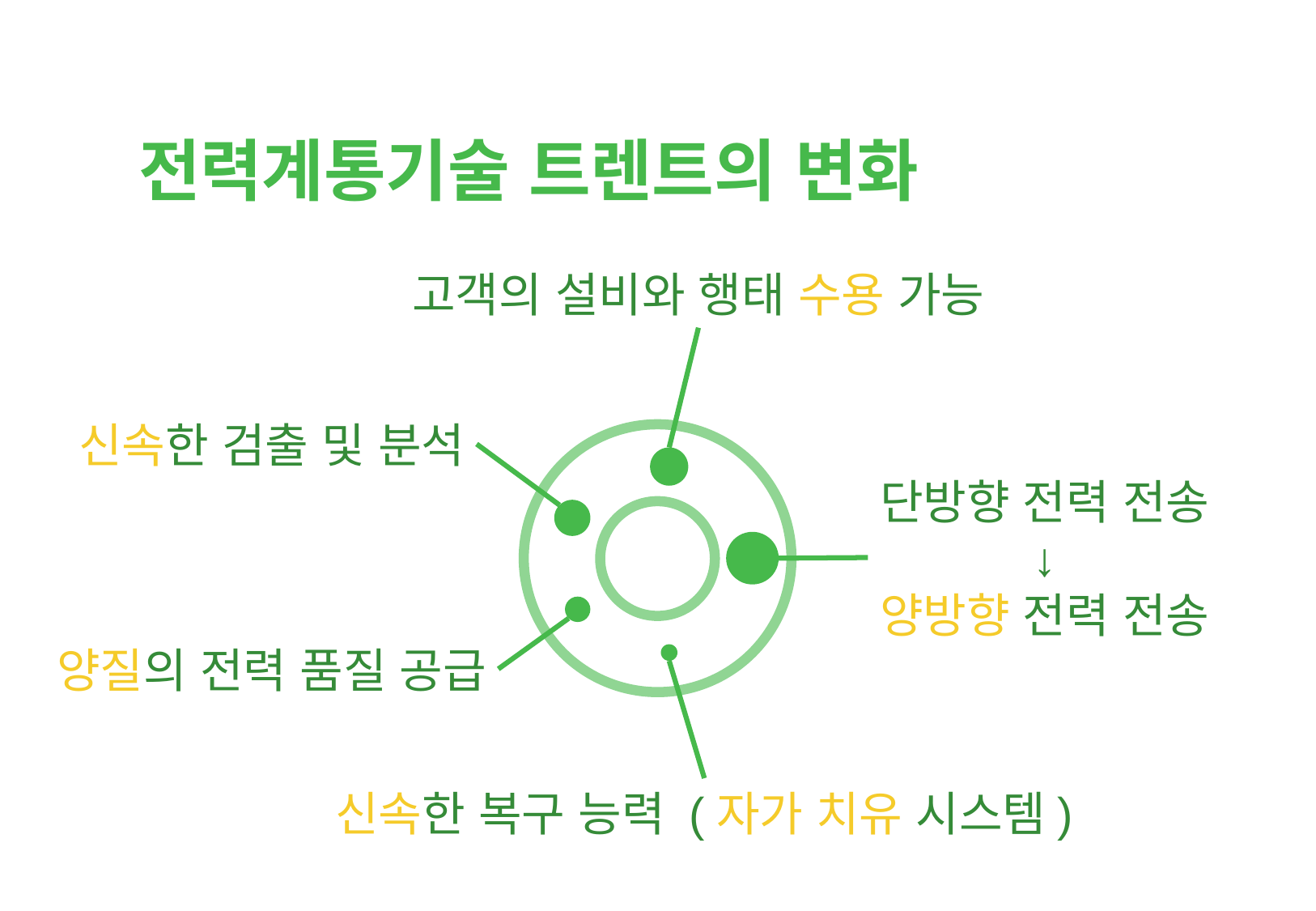

전력계통기술 트렌트의 변화
고객의 설비와 행태 수용 가능
신속한 검출 및 분석

단방향 전력 전송
↓
양방향 전력 전송

양질의 전력 품질 공급

신속한 복구 능력 (자가 치유 시스템)